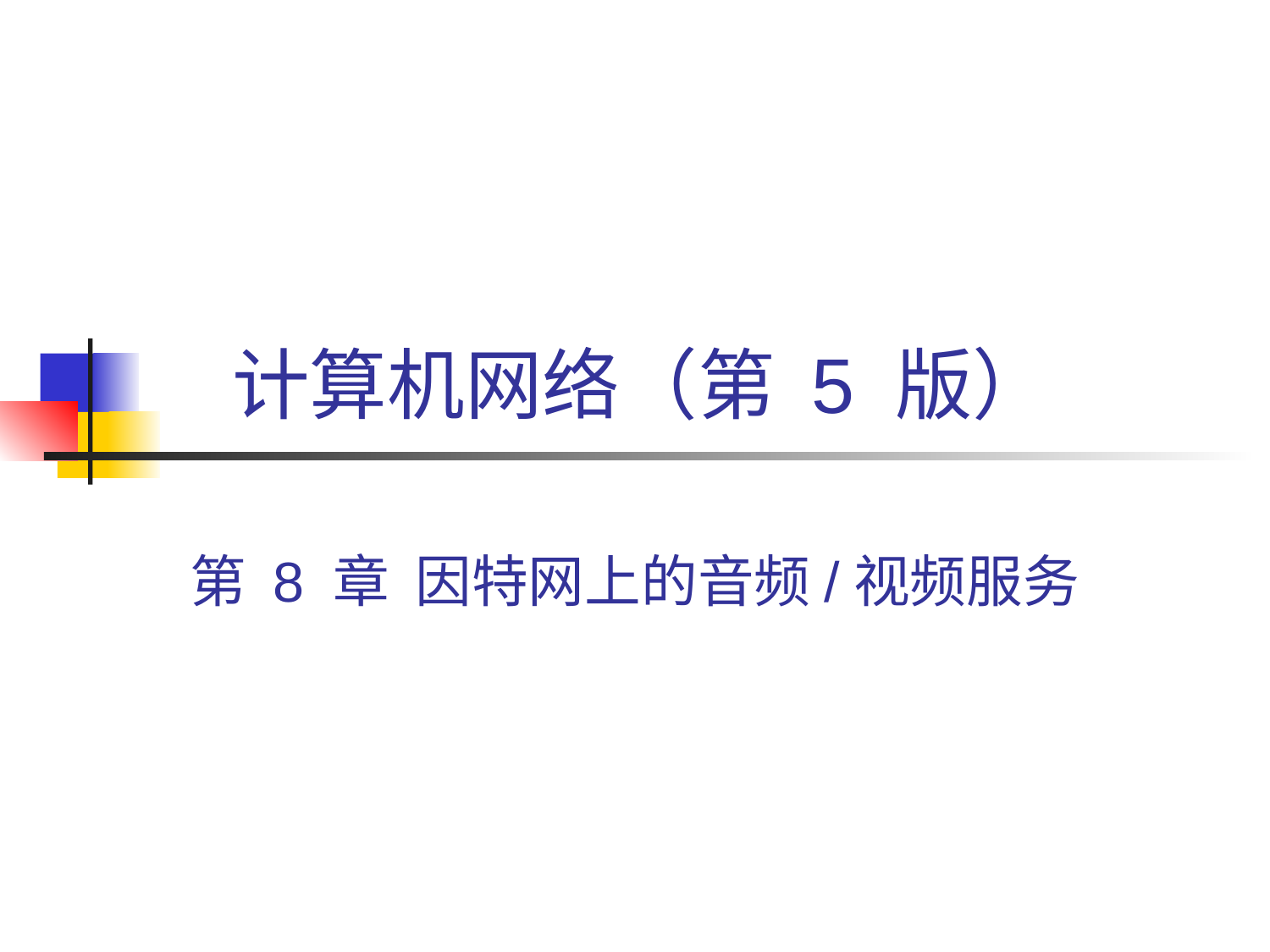

# 计算机网络（第 5 版）
第 8 章  因特网上的音频/视频服务